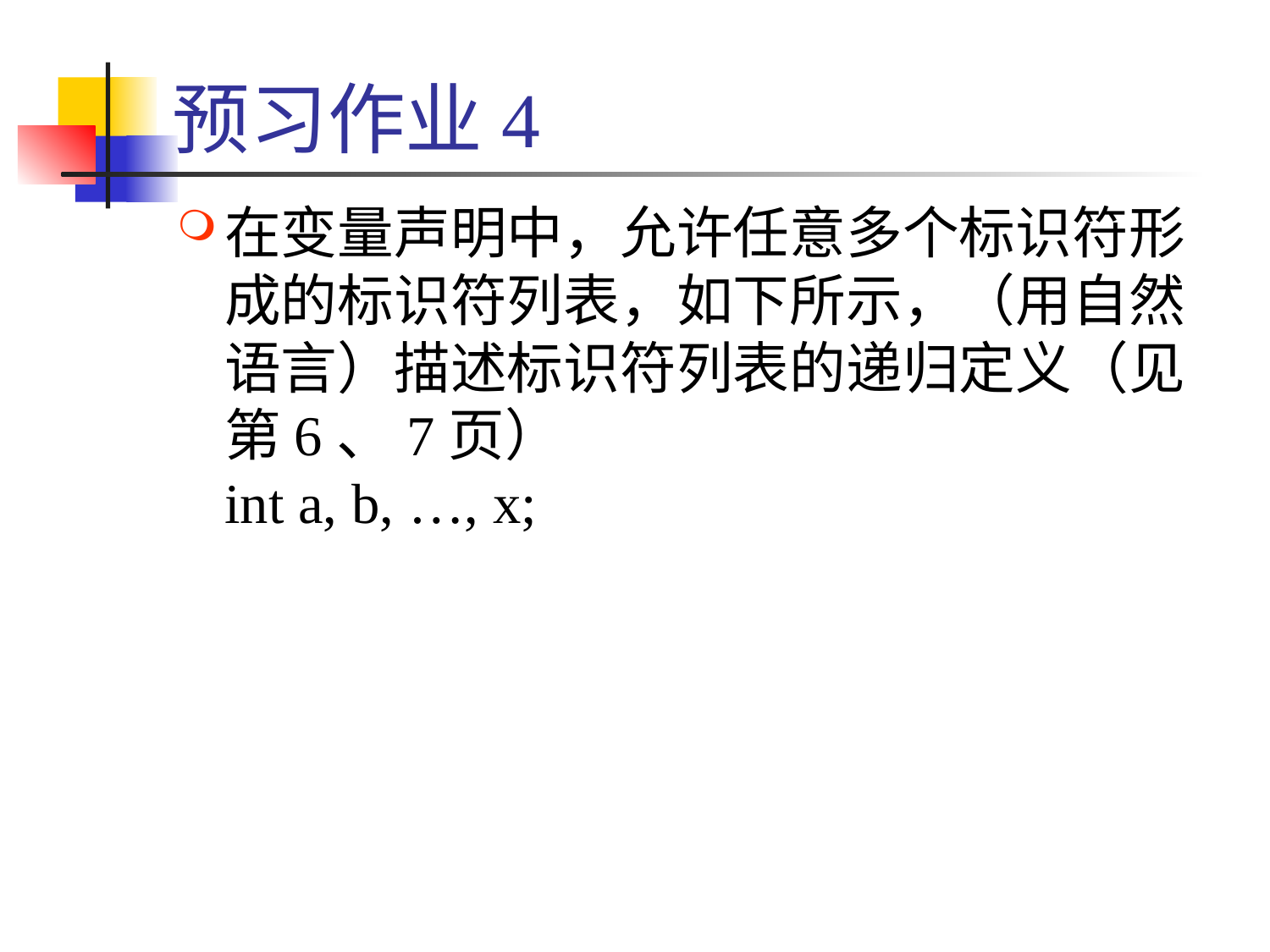

# 预习作业4
在变量声明中，允许任意多个标识符形成的标识符列表，如下所示，（用自然语言）描述标识符列表的递归定义（见第6、7页）
int a, b, …, x;